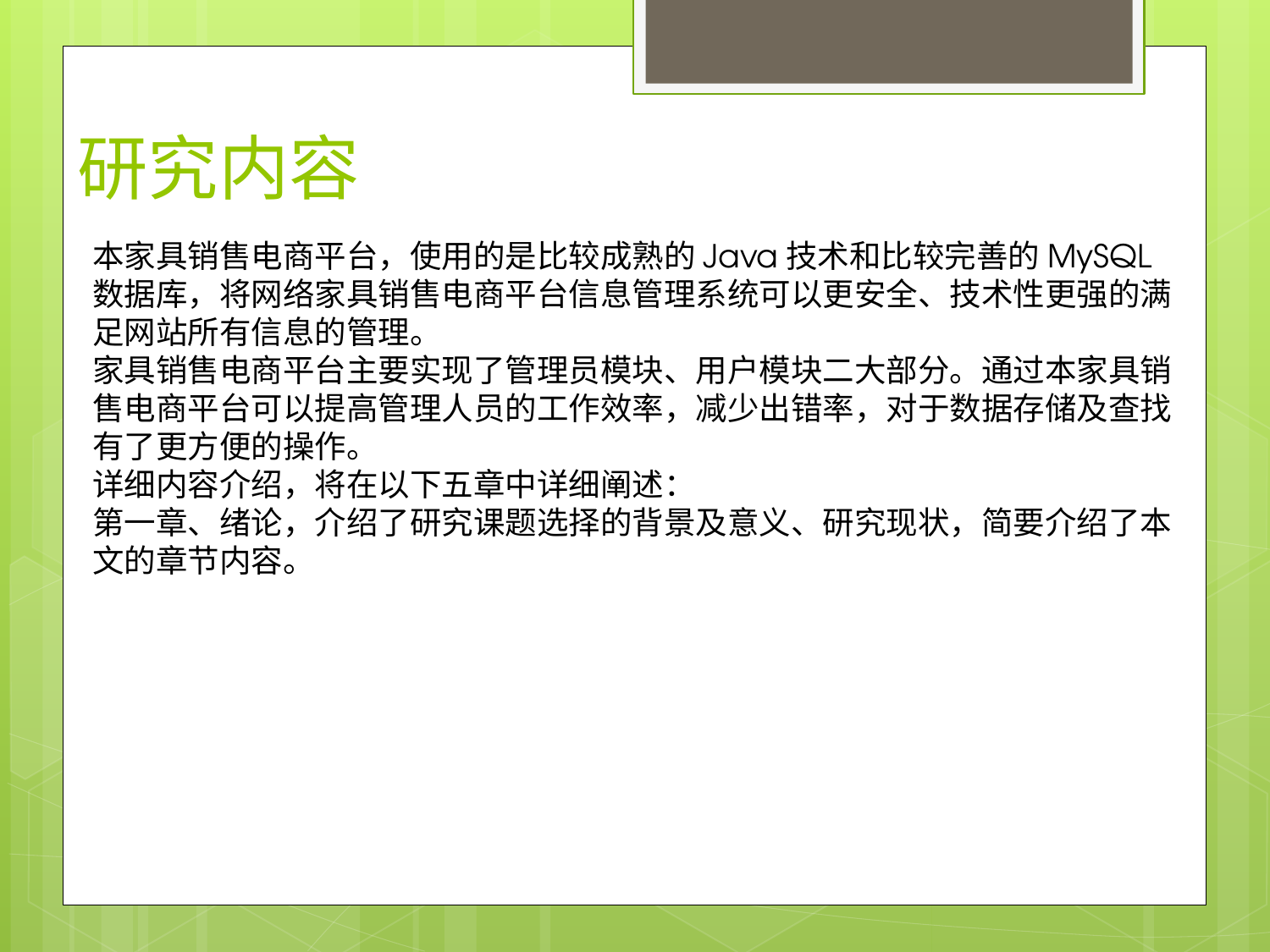

# 研究内容
本家具销售电商平台，使用的是比较成熟的Java技术和比较完善的MySQL数据库，将网络家具销售电商平台信息管理系统可以更安全、技术性更强的满足网站所有信息的管理。
家具销售电商平台主要实现了管理员模块、用户模块二大部分。通过本家具销售电商平台可以提高管理人员的工作效率，减少出错率，对于数据存储及查找有了更方便的操作。
详细内容介绍，将在以下五章中详细阐述：
第一章、绪论，介绍了研究课题选择的背景及意义、研究现状，简要介绍了本文的章节内容。